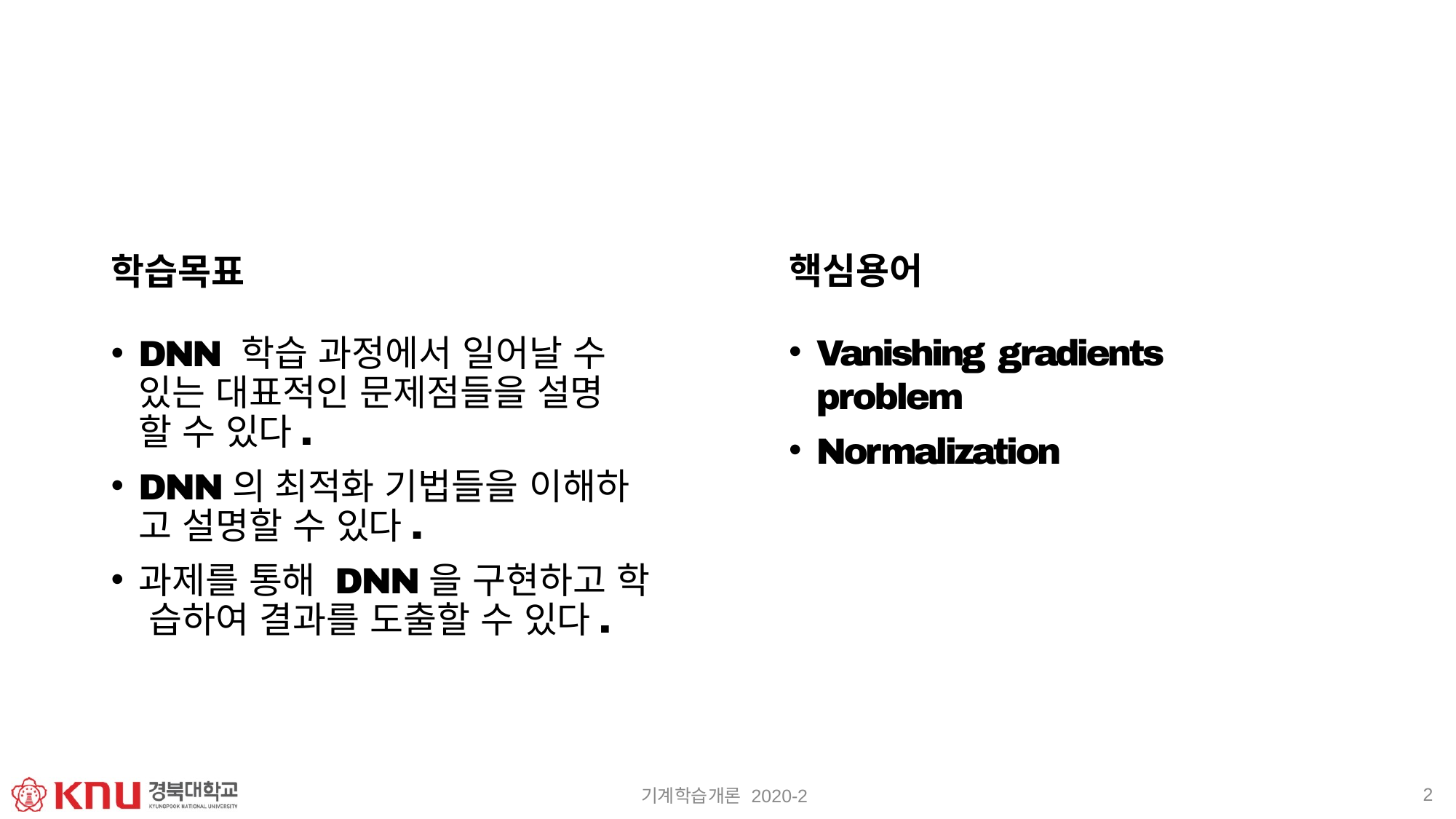

# 학습목표
핵심용어
Vanishing gradients	problem
Normalization
DNN 학습 과정에서 일어날 수  있는 대표적인 문제점들을 설명  할 수 있다.
DNN의 최적화 기법들을 이해하  고 설명할 수 있다.
과제를 통해 DNN을 구현하고 학  습하여 결과를 도출할 수 있다.
2
기계학습개론 2020-2